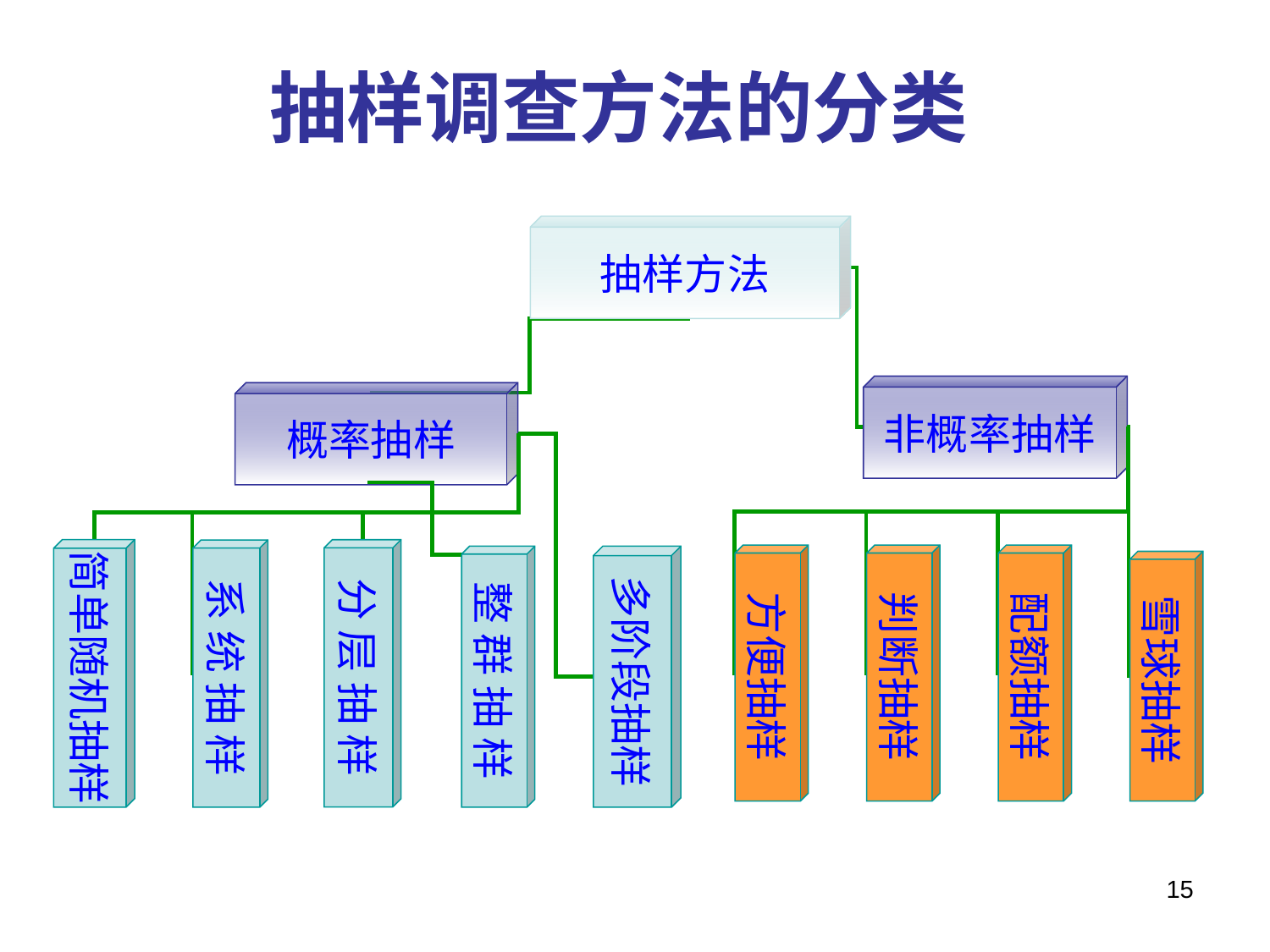

# 抽样调查方法的分类
抽样方法
非概率抽样
概率抽样
方便抽样
判断抽样
配额抽样
雪球抽样
简单随机抽样
分 层 抽 样
系 统 抽 样
整 群 抽 样
多阶段抽样
15